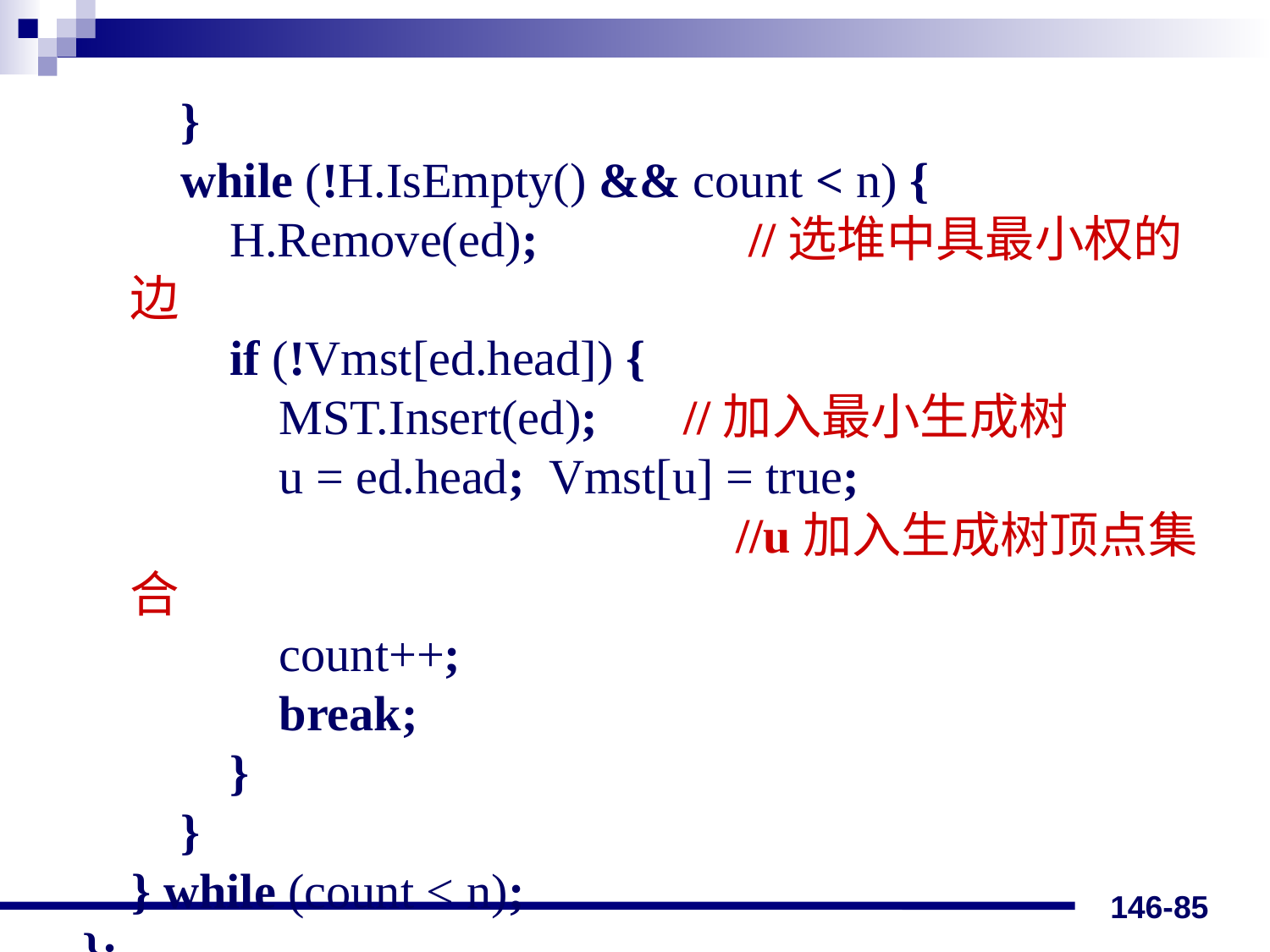

}
        while (!H.IsEmpty() && count < n) {
            H.Remove(ed);	         //选堆中具最小权的边
            if (!Vmst[ed.head]) {
                MST.Insert(ed);       //加入最小生成树
                u = ed.head;  Vmst[u] = true;
 		                                       //u加入生成树顶点集合
                count++;
                break;
            }
        }
    } while (count < n);
};
146-85